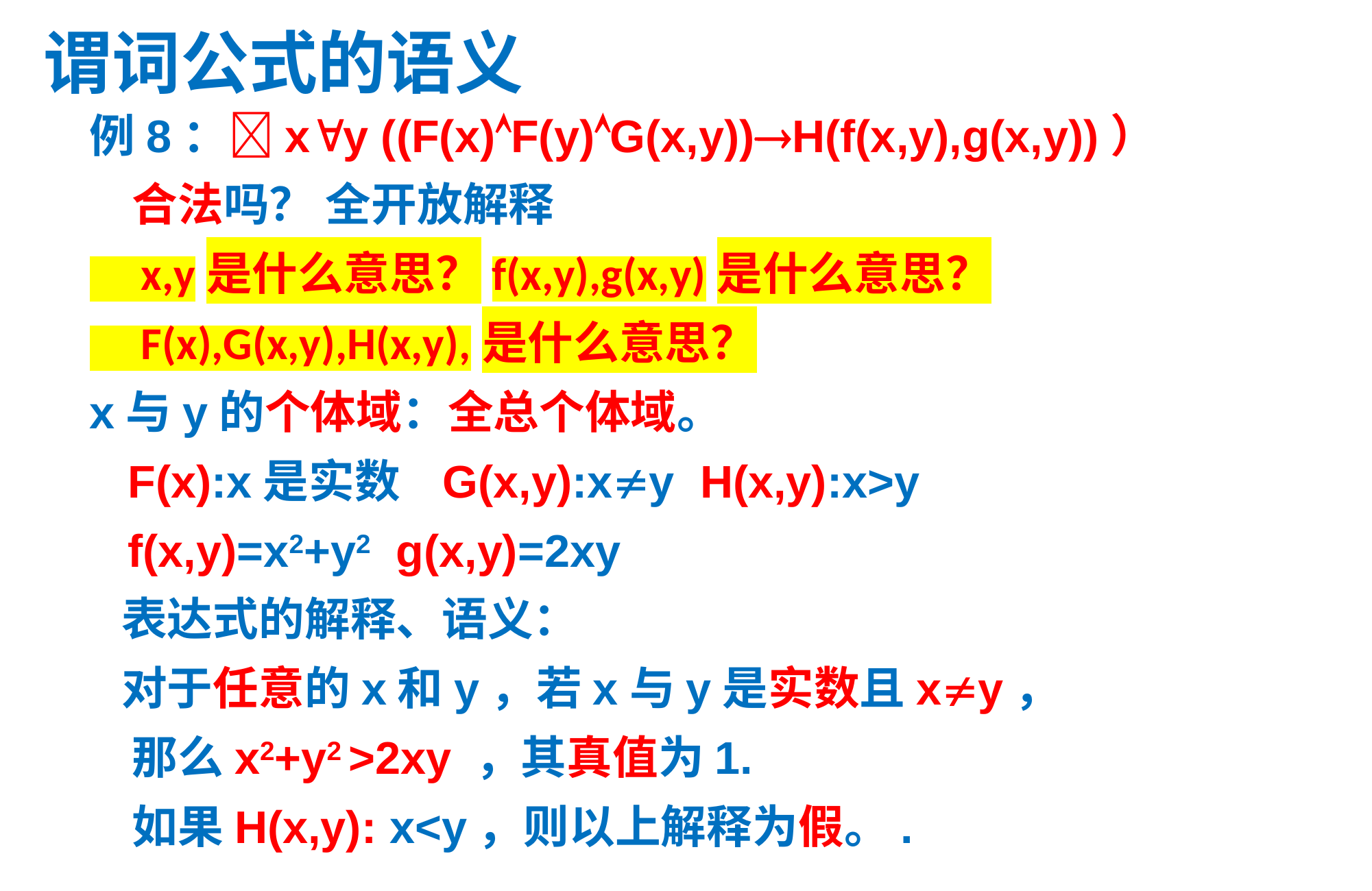

谓词公式的语义
例8：∀x∀y ((F(x)∧F(y)∧G(x,y))→H(f(x,y),g(x,y))）
   合法吗？ 全开放解释
     x,y是什么意思？f(x,y),g(x,y)是什么意思？
     F(x),G(x,y),H(x,y),是什么意思？
x与y的个体域：全总个体域。
   F(x):x是实数   G(x,y):x≠y  H(x,y):x>y
   f(x,y)=x2+y2  g(x,y)=2xy
  表达式的解释、语义：
  对于任意的x和y，若x与y是实数且x≠y，
   那么x2+y2 >2xy ，其真值为1.
   如果H(x,y): x<y，则以上解释为假。.